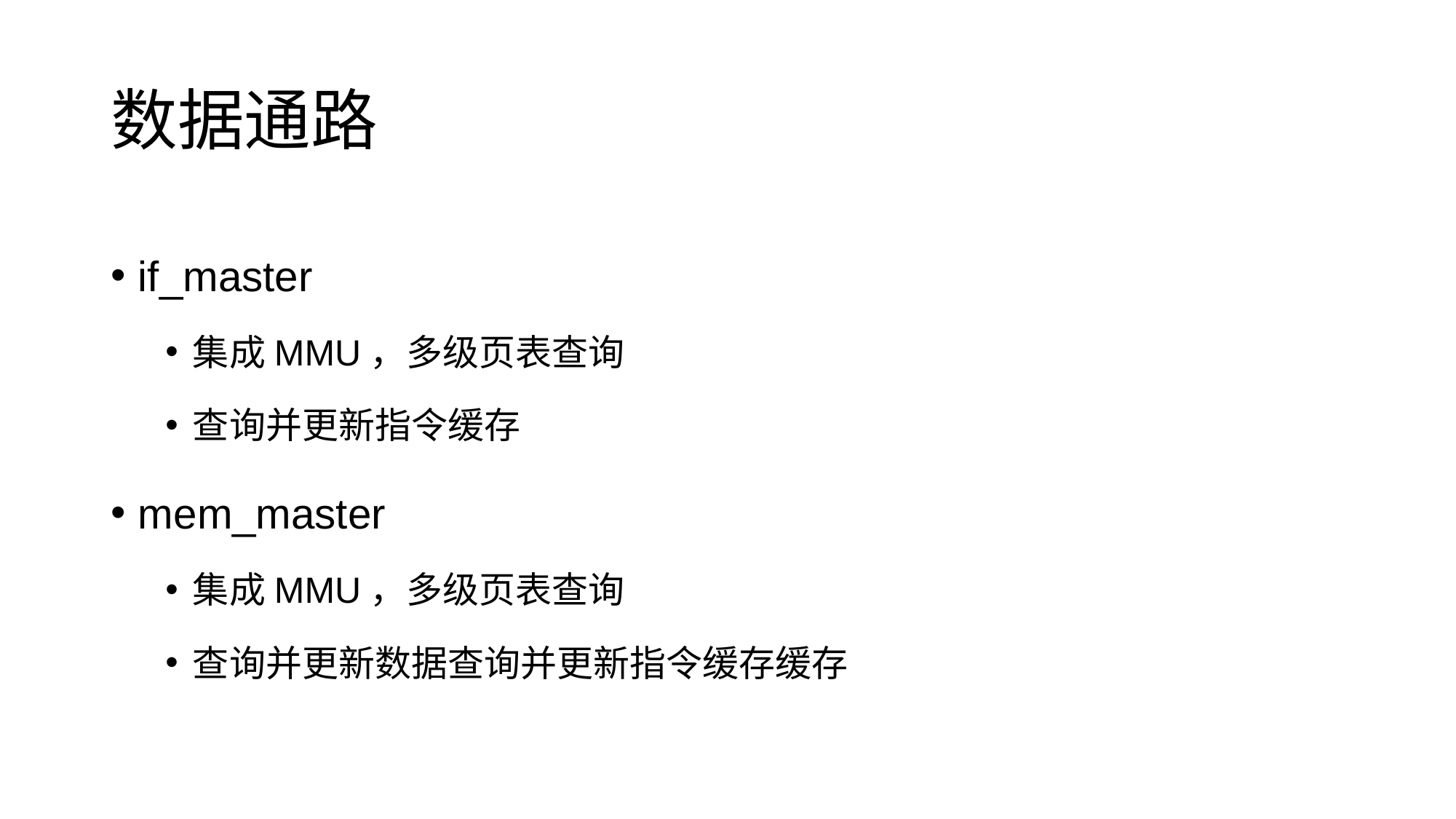

# 数据通路
if_master
集成MMU，多级页表查询
查询并更新指令缓存
mem_master
集成MMU，多级页表查询
查询并更新数据查询并更新指令缓存缓存